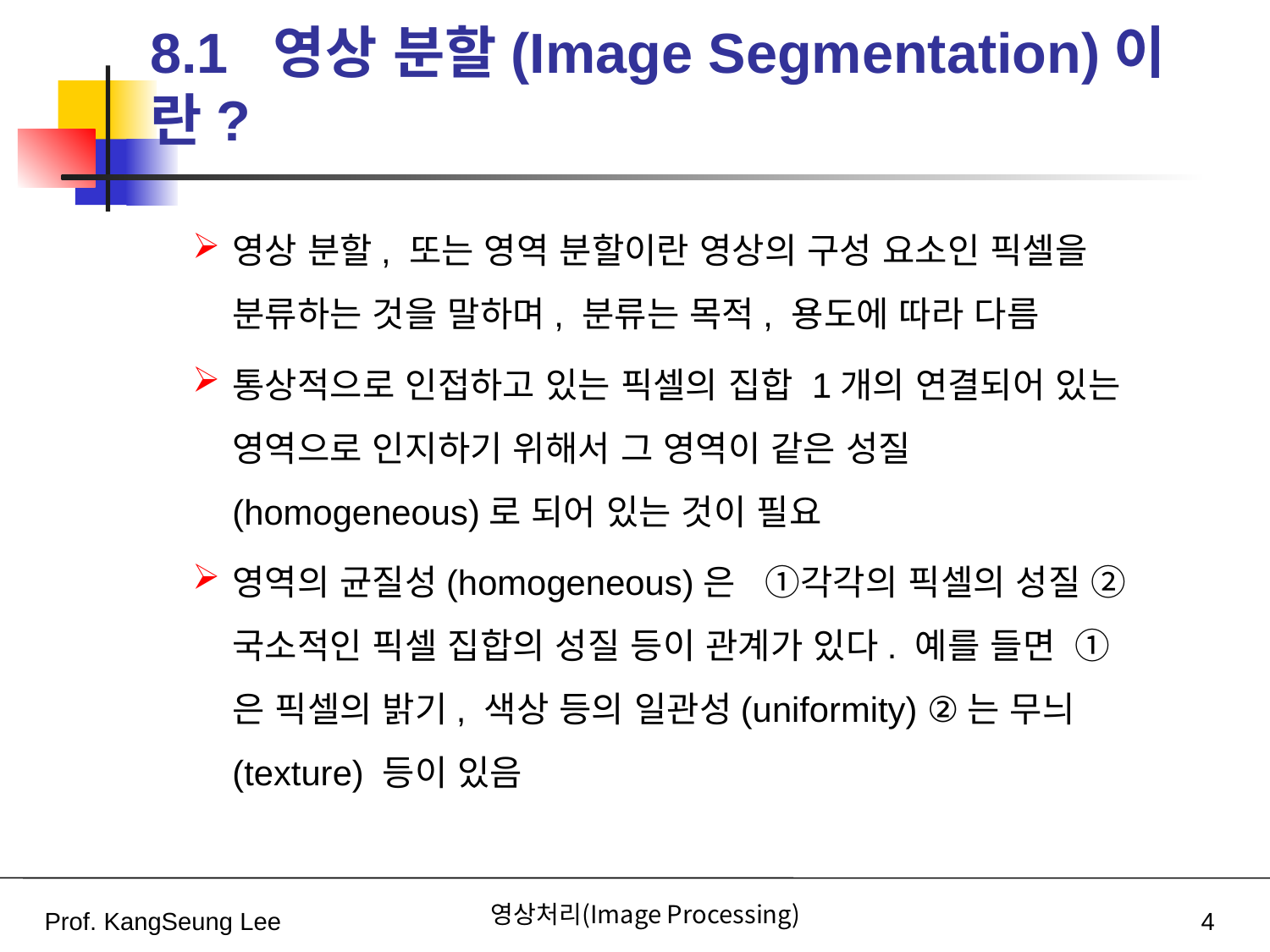

# 8.1  영상 분할(Image Segmentation)이란?
영상 분할, 또는 영역 분할이란 영상의 구성 요소인 픽셀을 분류하는 것을 말하며, 분류는 목적, 용도에 따라 다름
통상적으로 인접하고 있는 픽셀의 집합 1개의 연결되어 있는 영역으로 인지하기 위해서 그 영역이 같은 성질(homogeneous)로 되어 있는 것이 필요
영역의 균질성(homogeneous)은   ①각각의 픽셀의 성질 ②국소적인 픽셀 집합의 성질 등이 관계가 있다. 예를 들면  ①은 픽셀의 밝기, 색상 등의 일관성(uniformity) ②는 무늬(texture) 등이 있음
Prof. KangSeung Lee
영상처리(Image Processing)
4